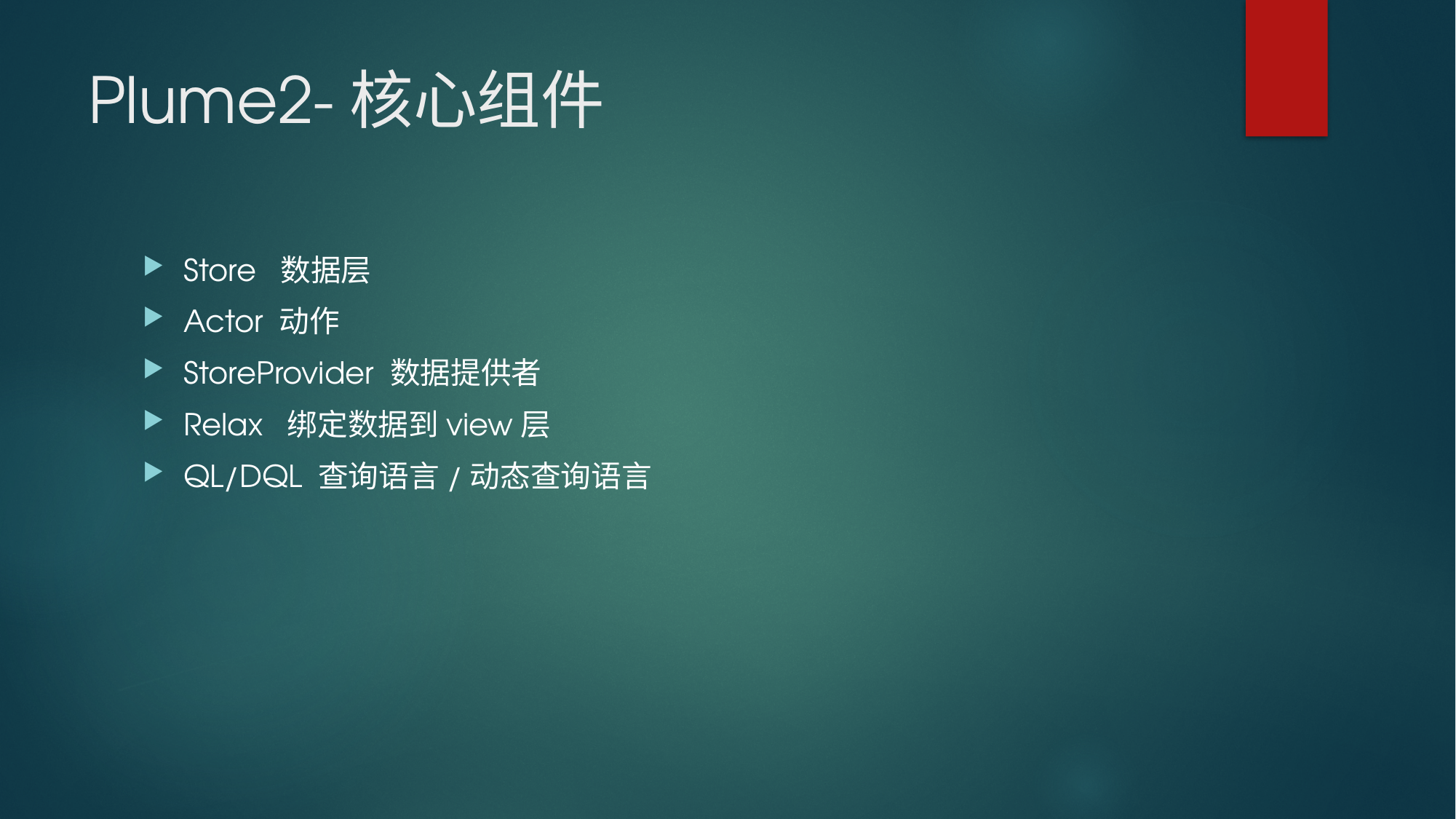

# Plume2-核心组件
Store  数据层
Actor 动作
StoreProvider 数据提供者
Relax  绑定数据到view层
QL/DQL 查询语言/动态查询语言